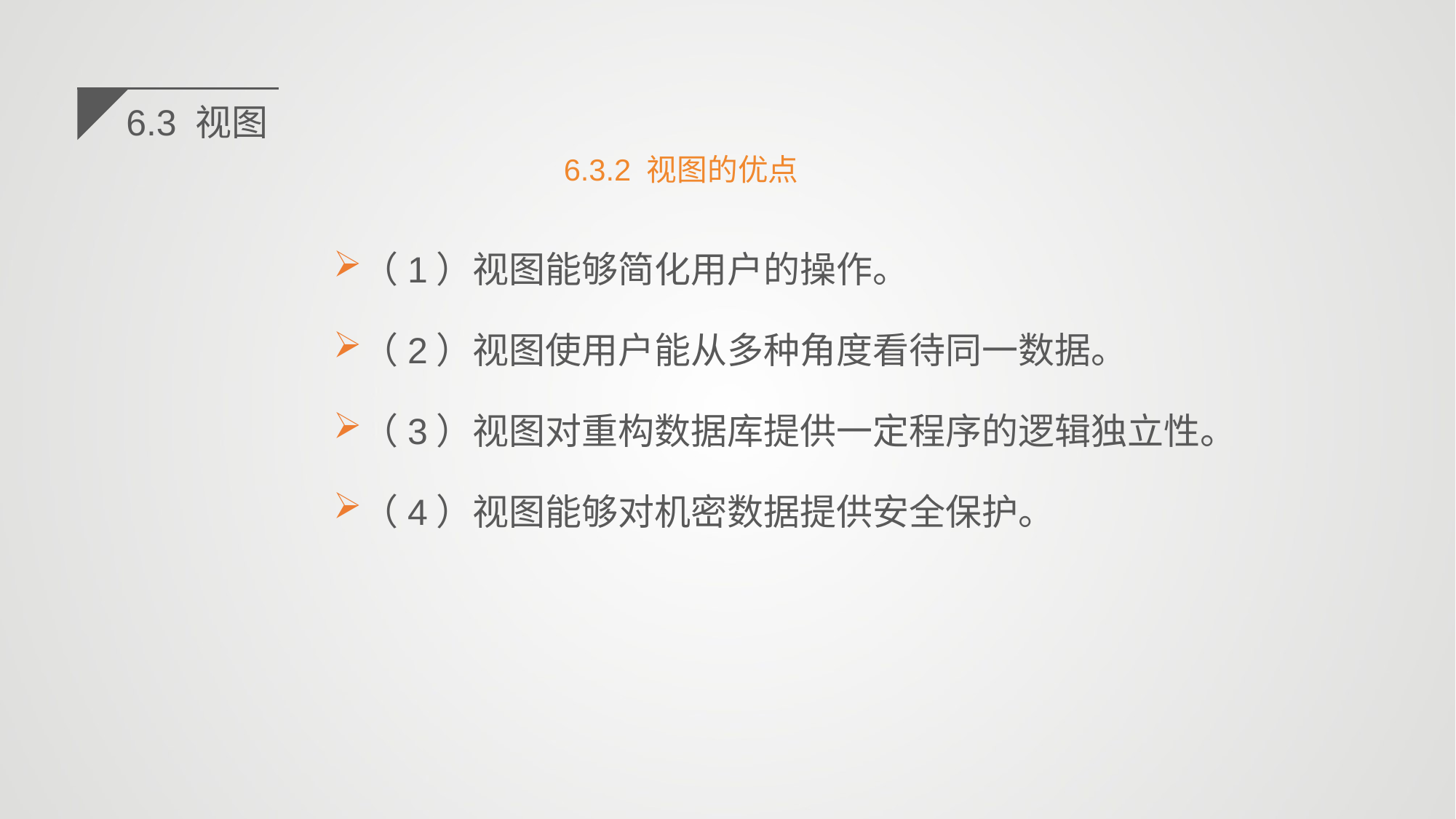

6.3 视图

6.3.2 视图的优点
（1）视图能够简化用户的操作。
（2）视图使用户能从多种角度看待同一数据。
（3）视图对重构数据库提供一定程序的逻辑独立性。
（4）视图能够对机密数据提供安全保护。